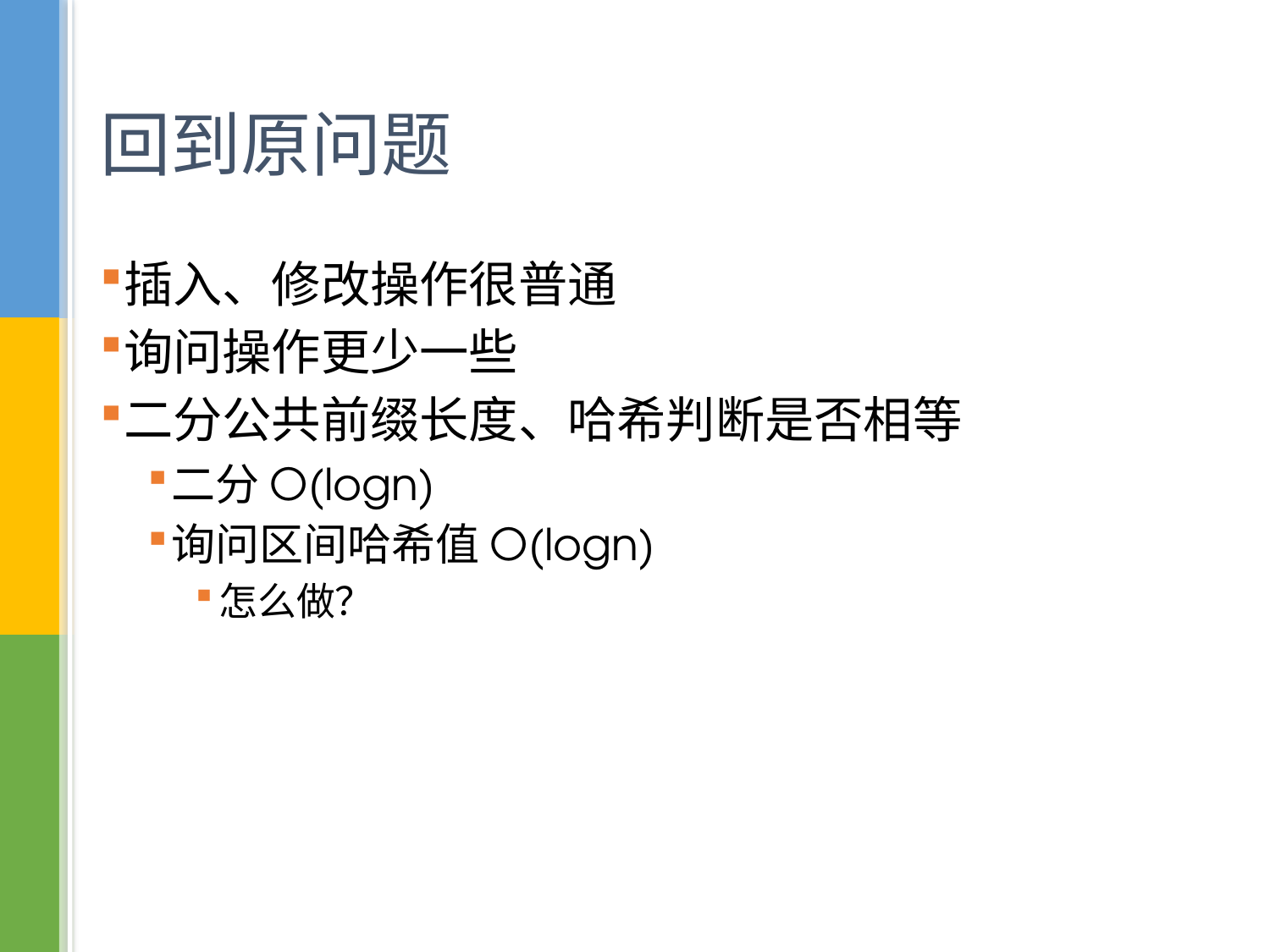

# 回到原问题
插入、修改操作很普通
询问操作更少一些
二分公共前缀长度、哈希判断是否相等
二分O(logn)
询问区间哈希值O(logn)
怎么做？